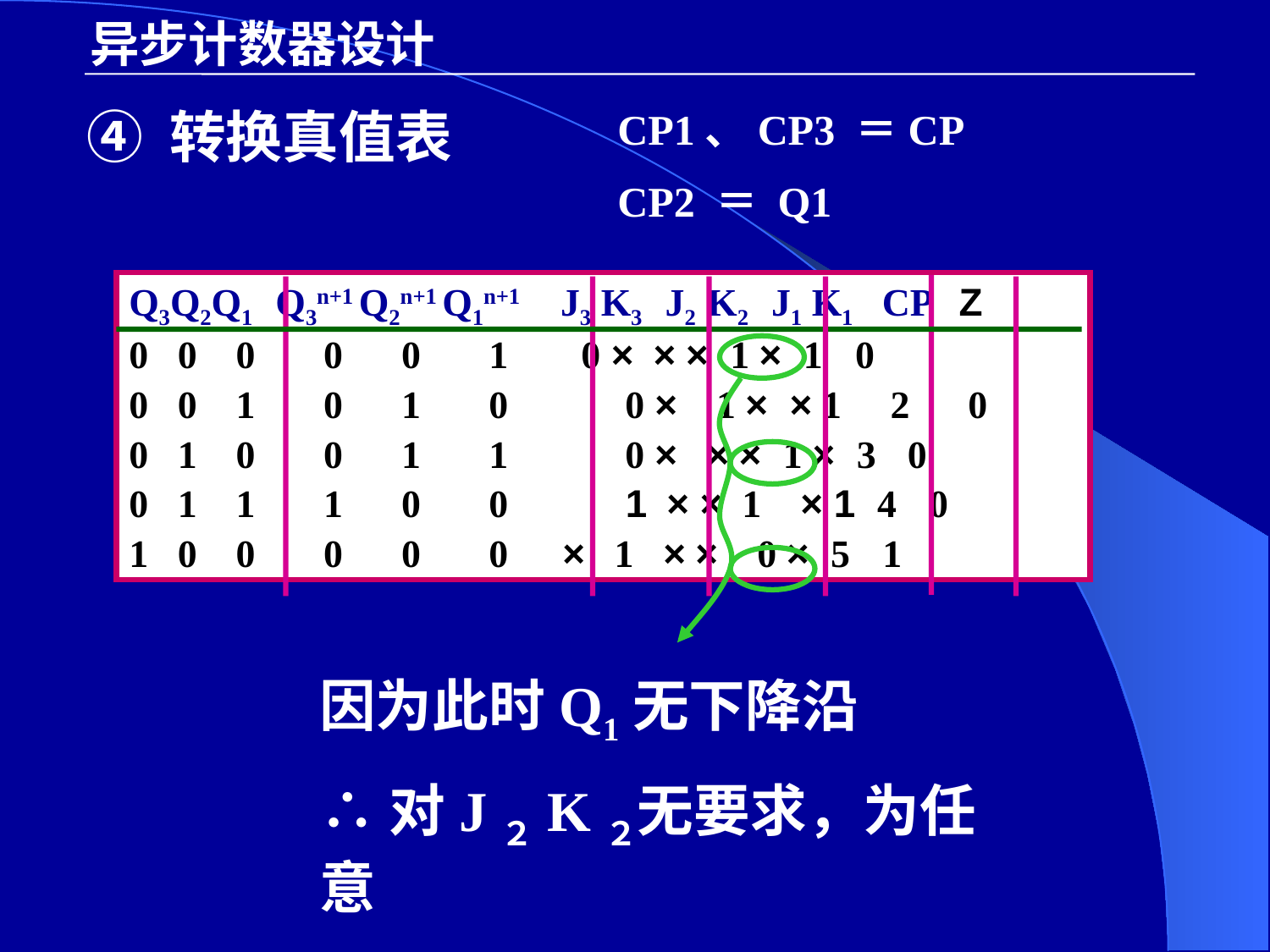

异步计数器设计

④ 转换真值表
CP1、CP3 ＝CP
CP2 ＝ Q1
Q3Q2Q1    Q3n+1 Q2n+1 Q1n+1     J3 K3    J2  K2    J1 K1   CP   Z
0   0    0       0      0       1       0 ×  × ×  1 ×  1   0
0   0    1       0      1       0            0 ×    1 ×  × 1     2      0
0   1    0       0      1       1            0 ×   × ×  1 ×  3   0
0   1    1       1      0       0            1  × ×  1    × 1  4   0
1   0    0       0      0       0     ×   1   × ×    0 ×  5   1

因为此时Q1无下降沿
∴对J２K２无要求，为任意